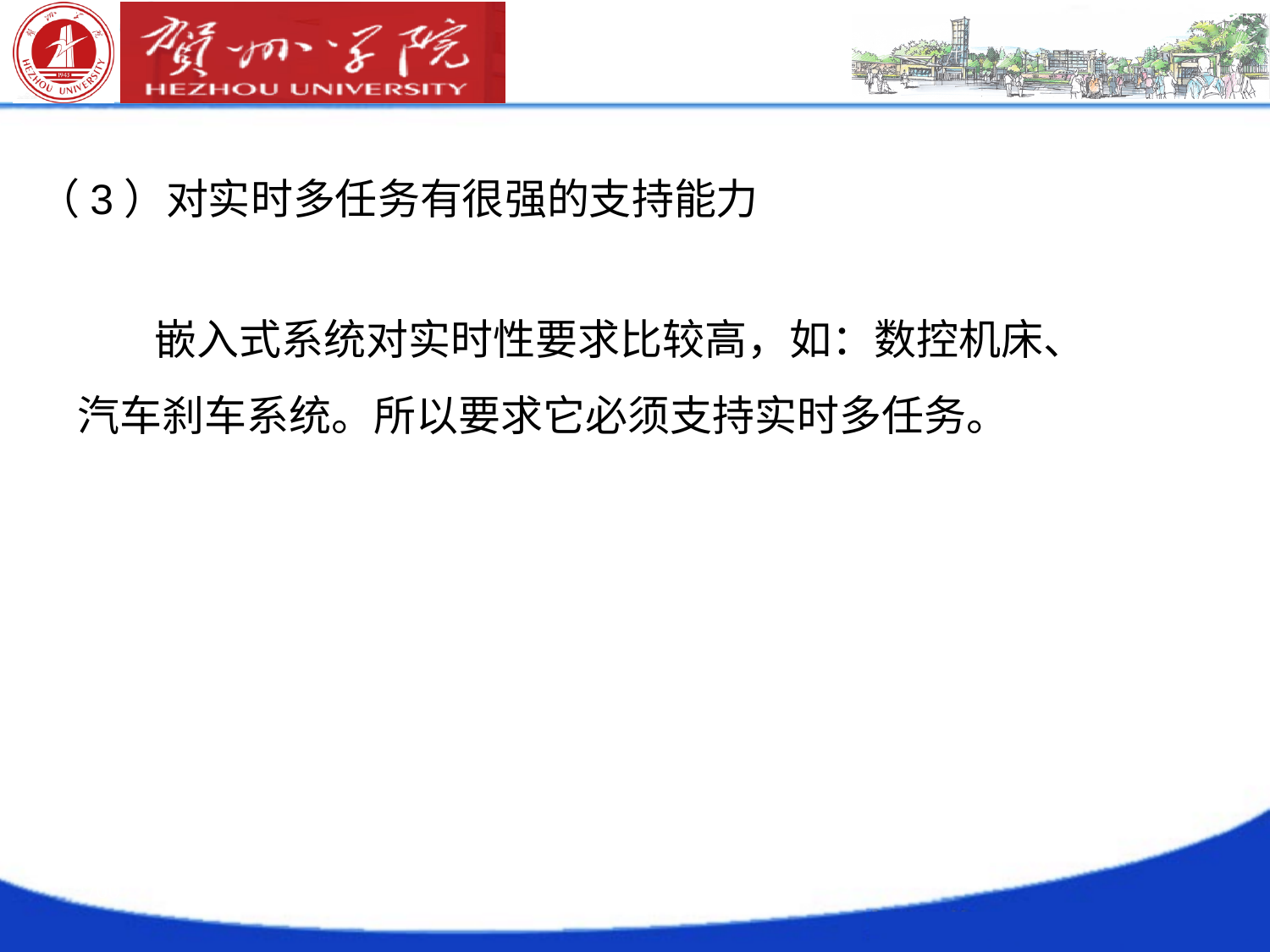

（3）对实时多任务有很强的支持能力
       嵌入式系统对实时性要求比较高，如：数控机床、汽车刹车系统。所以要求它必须支持实时多任务。
# */60